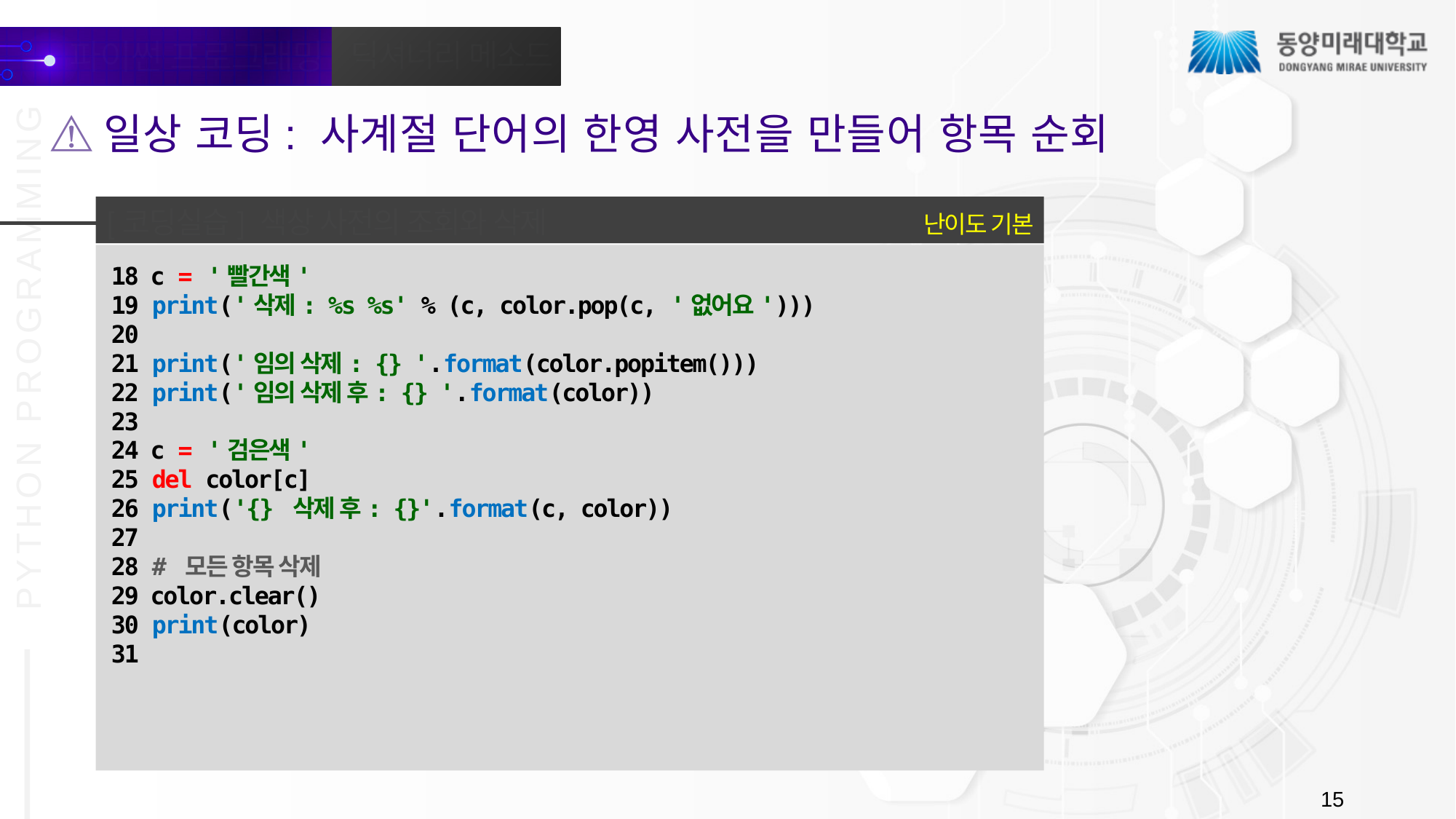

일상 코딩: 사계절 단어의 한영 사전을 만들어 항목 순회

난이도 기본
[코딩실습] 색상 사전의 조회와 삭제
18 c = '빨간색'
19 print('삭제: %s %s' % (c, color.pop(c, '없어요')))
20
21 print('임의 삭제: {} '.format(color.popitem()))
22 print('임의 삭제 후: {} '.format(color))
23
24 c = '검은색'
25 del color[c]
26 print('{} 삭제 후: {}'.format(c, color))
27
28 # 모든 항목 삭제
29 color.clear()
30 print(color)
31

15